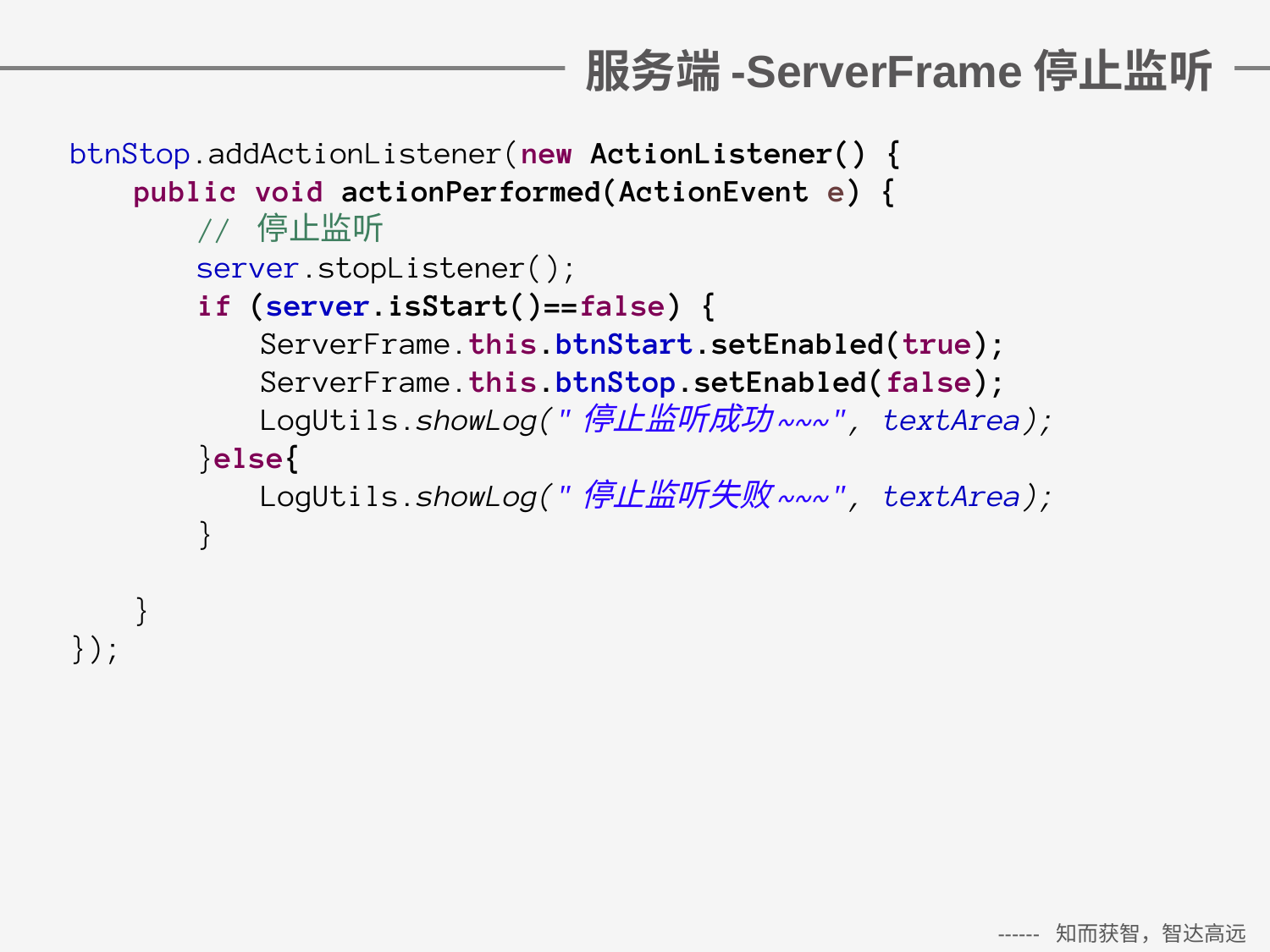

# 服务端-ServerFrame停止监听
btnStop.addActionListener(new ActionListener() {
public void actionPerformed(ActionEvent e) {
// 停止监听
server.stopListener();
if (server.isStart()==false) {
ServerFrame.this.btnStart.setEnabled(true);
ServerFrame.this.btnStop.setEnabled(false);
LogUtils.showLog("停止监听成功~~~", textArea);
}else{
LogUtils.showLog("停止监听失败~~~", textArea);
}

}
});